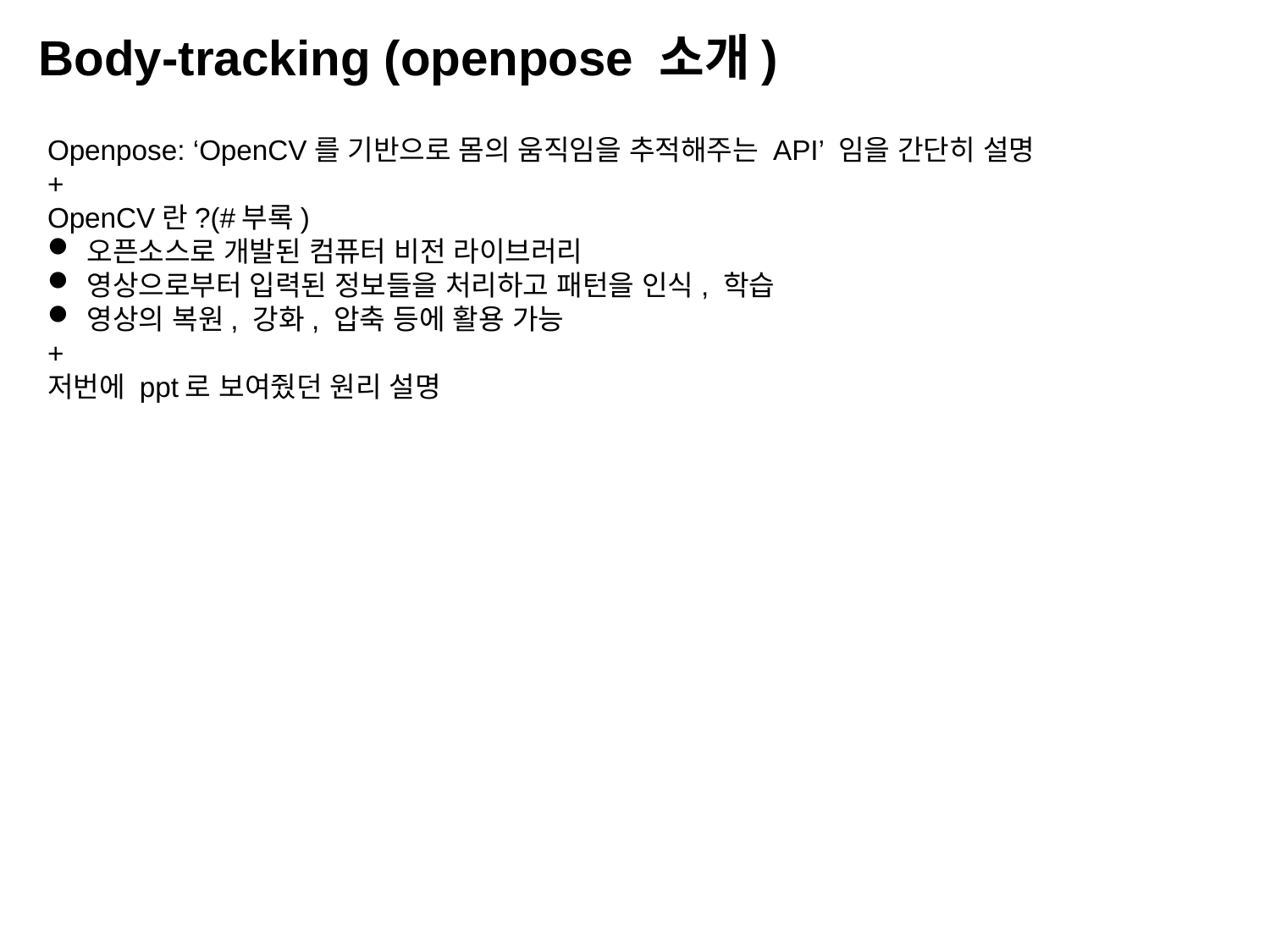

Body-tracking (openpose 소개)
Openpose: ‘OpenCV를 기반으로 몸의 움직임을 추적해주는 API’ 임을 간단히 설명
+
OpenCV란?(#부록)
오픈소스로 개발된 컴퓨터 비전 라이브러리
영상으로부터 입력된 정보들을 처리하고 패턴을 인식, 학습
영상의 복원, 강화, 압축 등에 활용 가능
+
저번에 ppt로 보여줬던 원리 설명